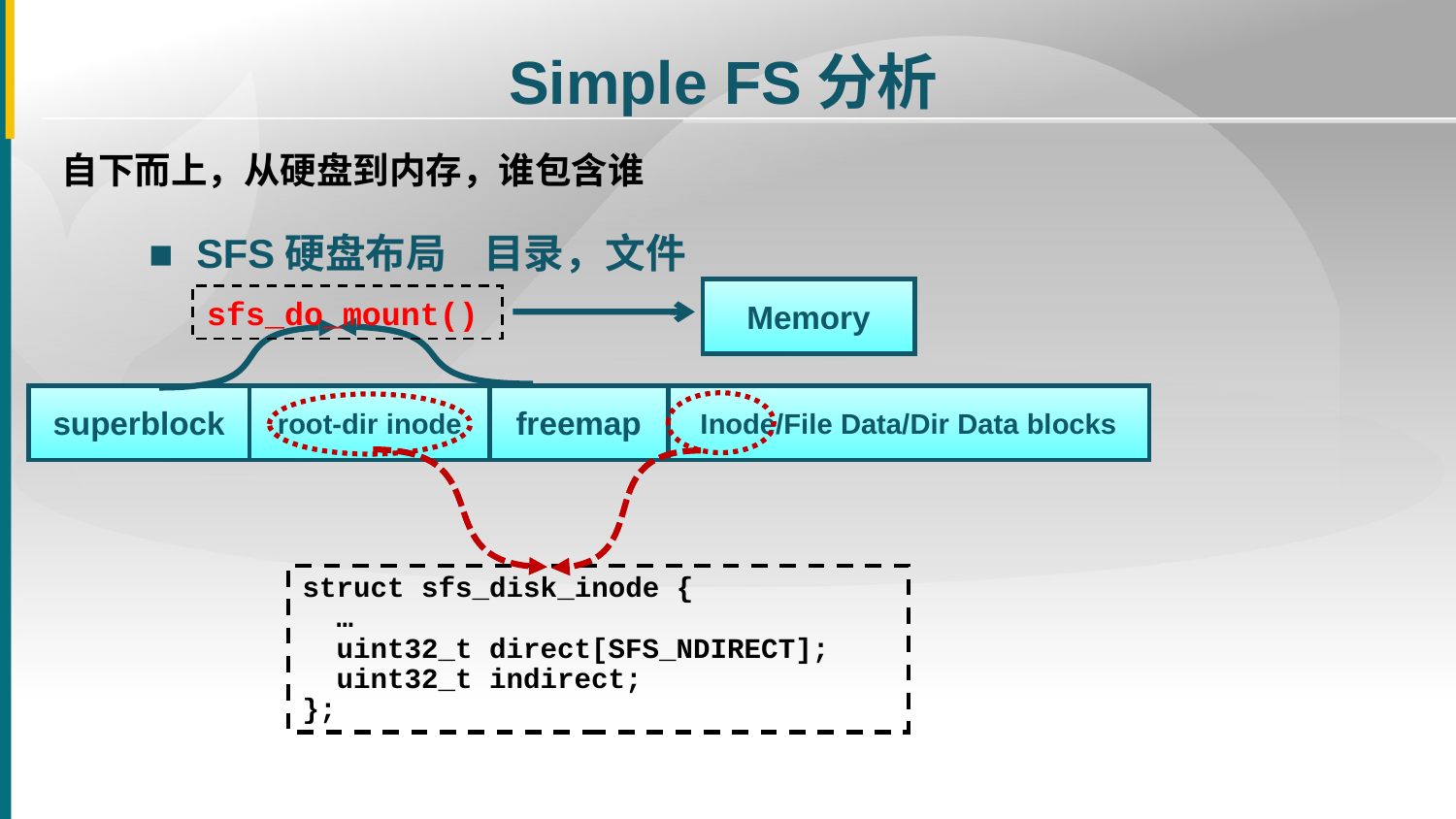

Simple FS分析
自下而上，从硬盘到内存，谁包含谁
■
SFS硬盘布局    目录，文件
Memory
sfs_do_mount()
superblock
root-dir inode
freemap
Inode/File Data/Dir Data blocks

struct sfs_disk_inode {
  …
  uint32_t direct[SFS_NDIRECT];
  uint32_t indirect;
};